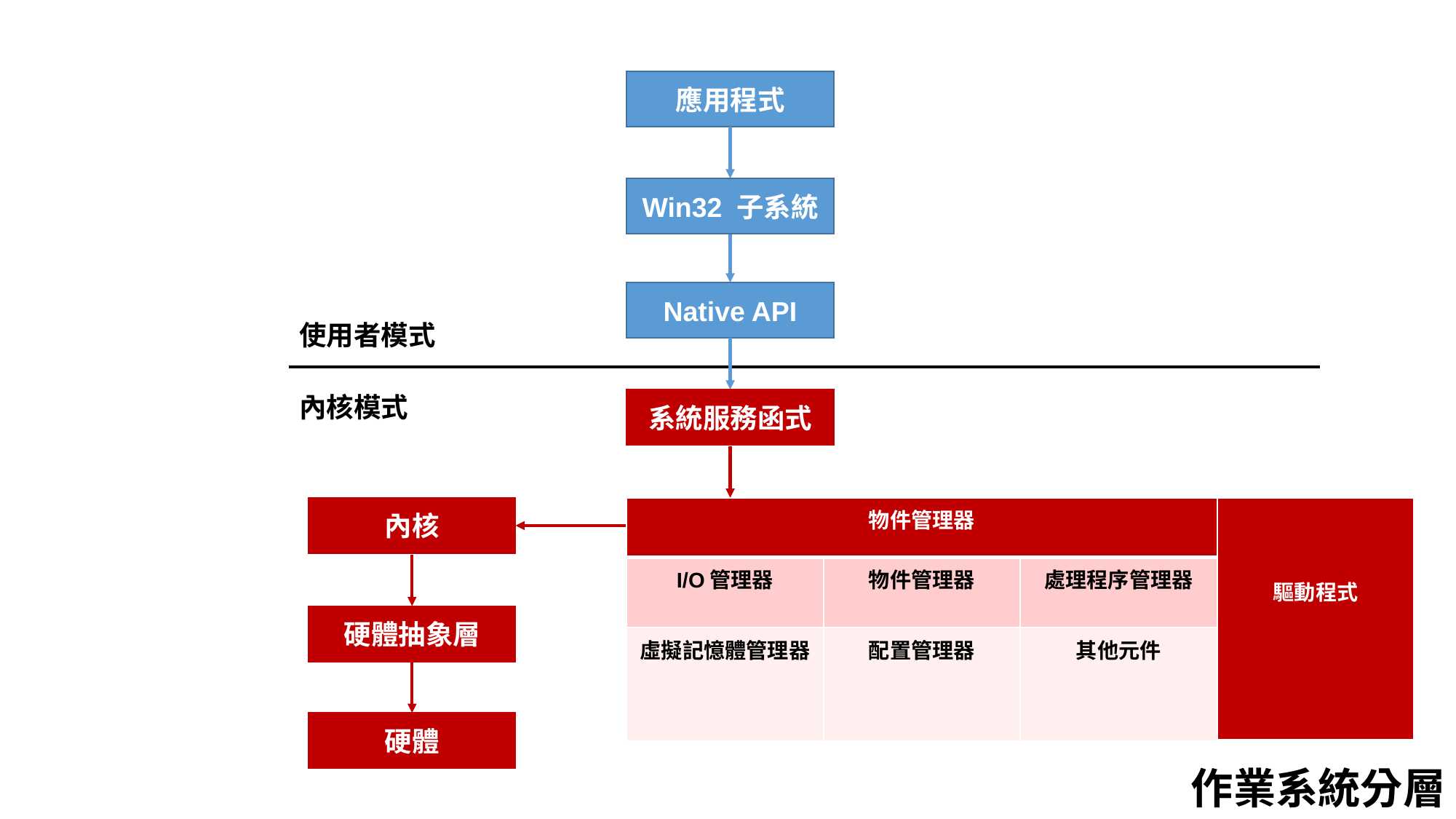

應用程式
Win32 子系統
Native API
使用者模式
內核模式
系統服務函式
內核
物件管理器
硬體抽象層
硬體
| 物件管理器 |  |  | 驅動程式 |
| --- | --- | --- | --- |
| I/O管理器 | 物件管理器 | 處理程序管理器 |  |
| 虛擬記憶體管理器 | 配置管理器 | 其他元件 |  |
作業系統分層